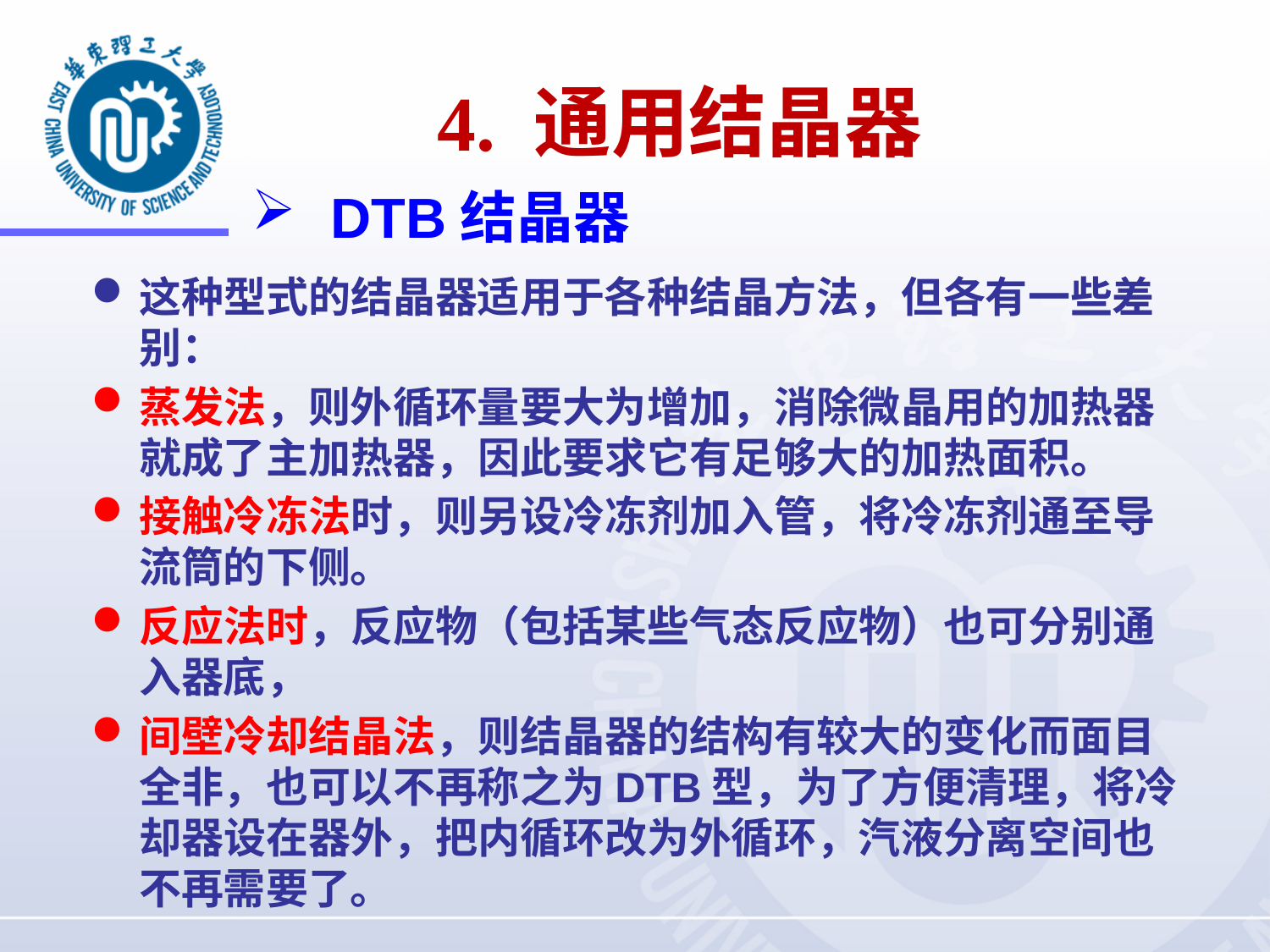

4. 通用结晶器
DTB结晶器
这种型式的结晶器适用于各种结晶方法，但各有一些差别：
蒸发法，则外循环量要大为增加，消除微晶用的加热器就成了主加热器，因此要求它有足够大的加热面积。
接触冷冻法时，则另设冷冻剂加入管，将冷冻剂通至导流筒的下侧。
反应法时，反应物（包括某些气态反应物）也可分别通入器底，
间壁冷却结晶法，则结晶器的结构有较大的变化而面目全非，也可以不再称之为DTB型，为了方便清理，将冷却器设在器外，把内循环改为外循环，汽液分离空间也不再需要了。